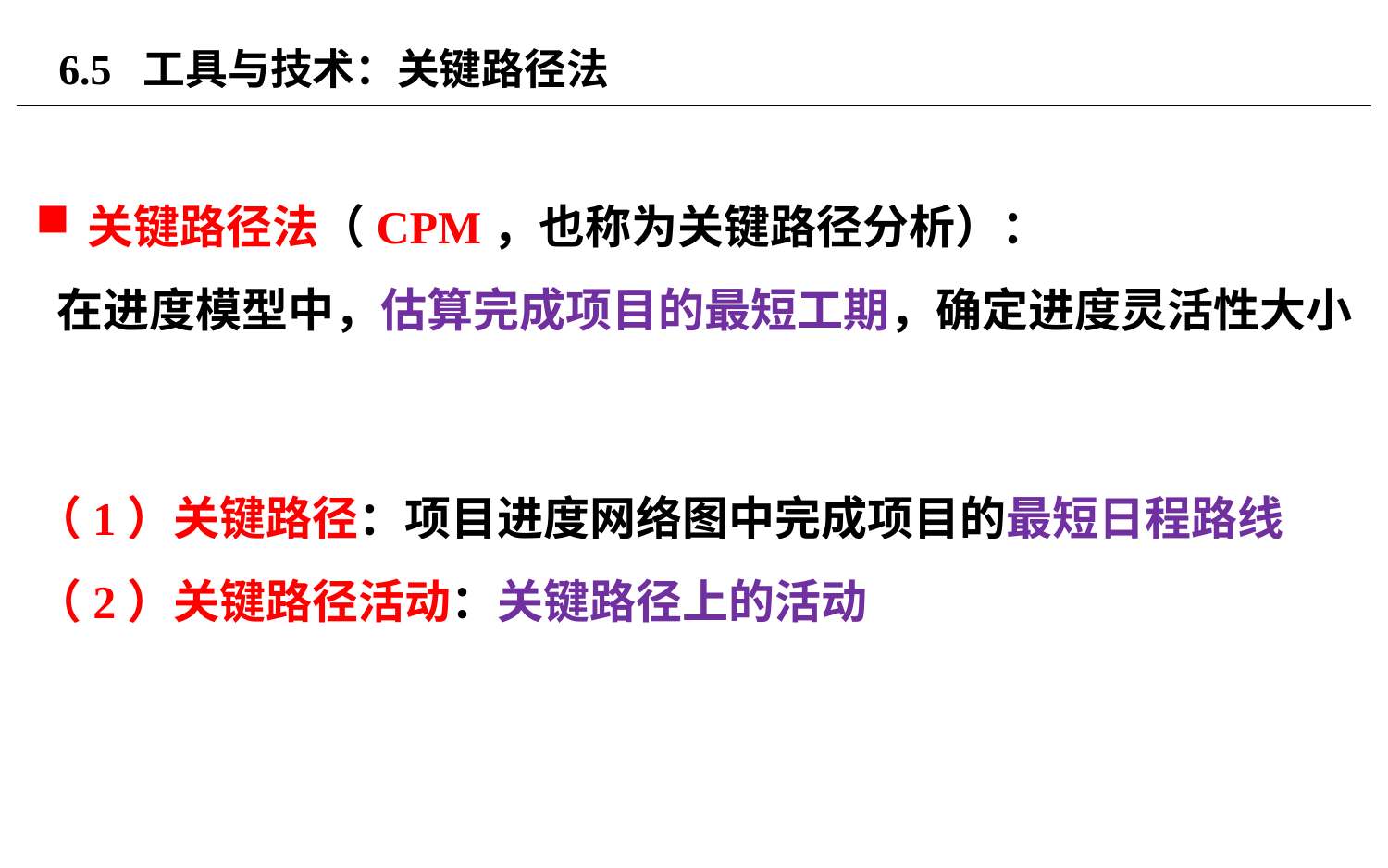

# 6.5  工具与技术：关键路径法
关键路径法（CPM，也称为关键路径分析）：
 在进度模型中，估算完成项目的最短工期，确定进度灵活性大小

（1）关键路径：项目进度网络图中完成项目的最短日程路线
（2）关键路径活动：关键路径上的活动